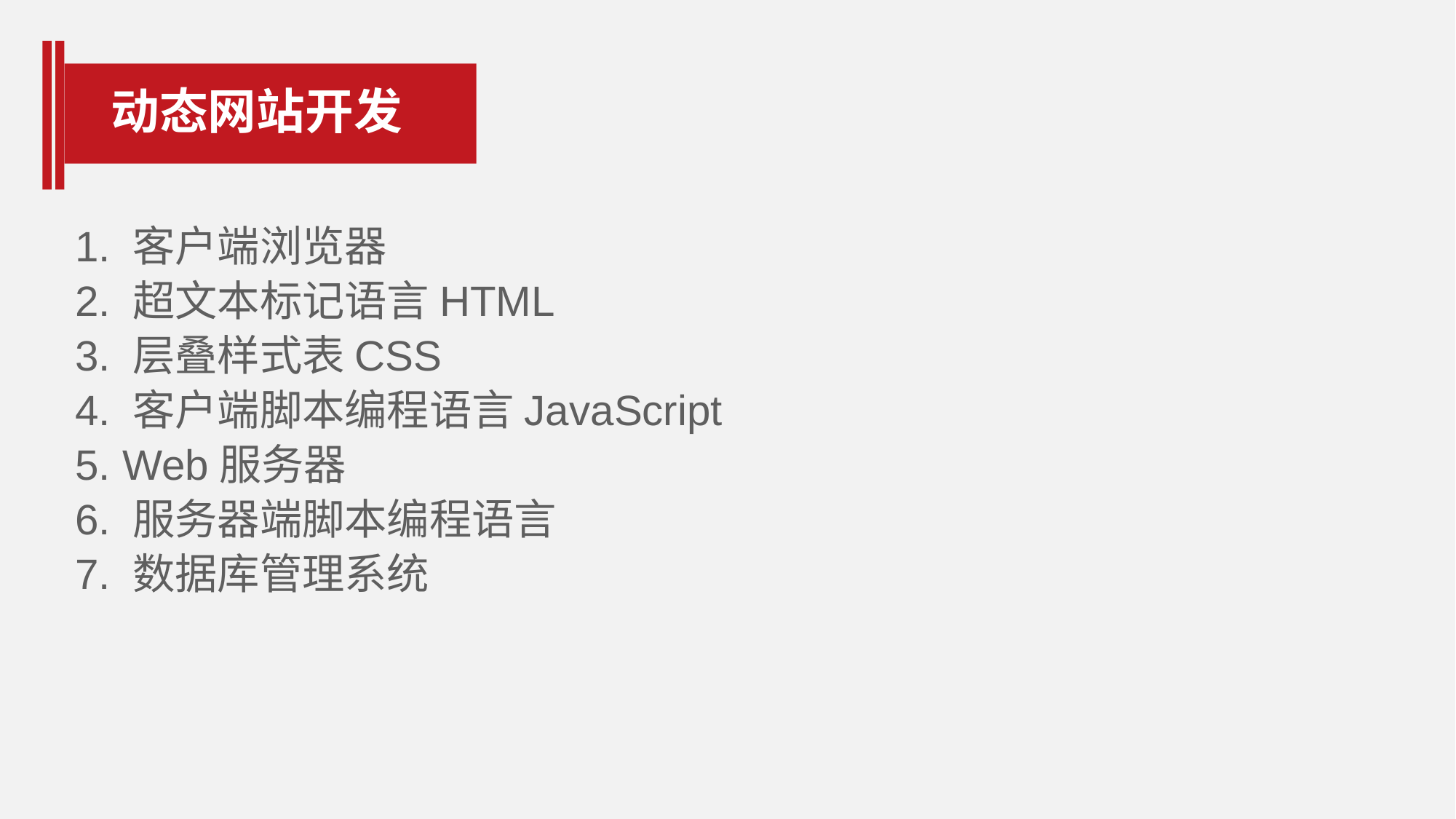

# 动态网站开发
1. 客户端浏览器
2. 超文本标记语言HTML
3. 层叠样式表CSS
4. 客户端脚本编程语言JavaScript
5. Web服务器
6. 服务器端脚本编程语言
7. 数据库管理系统